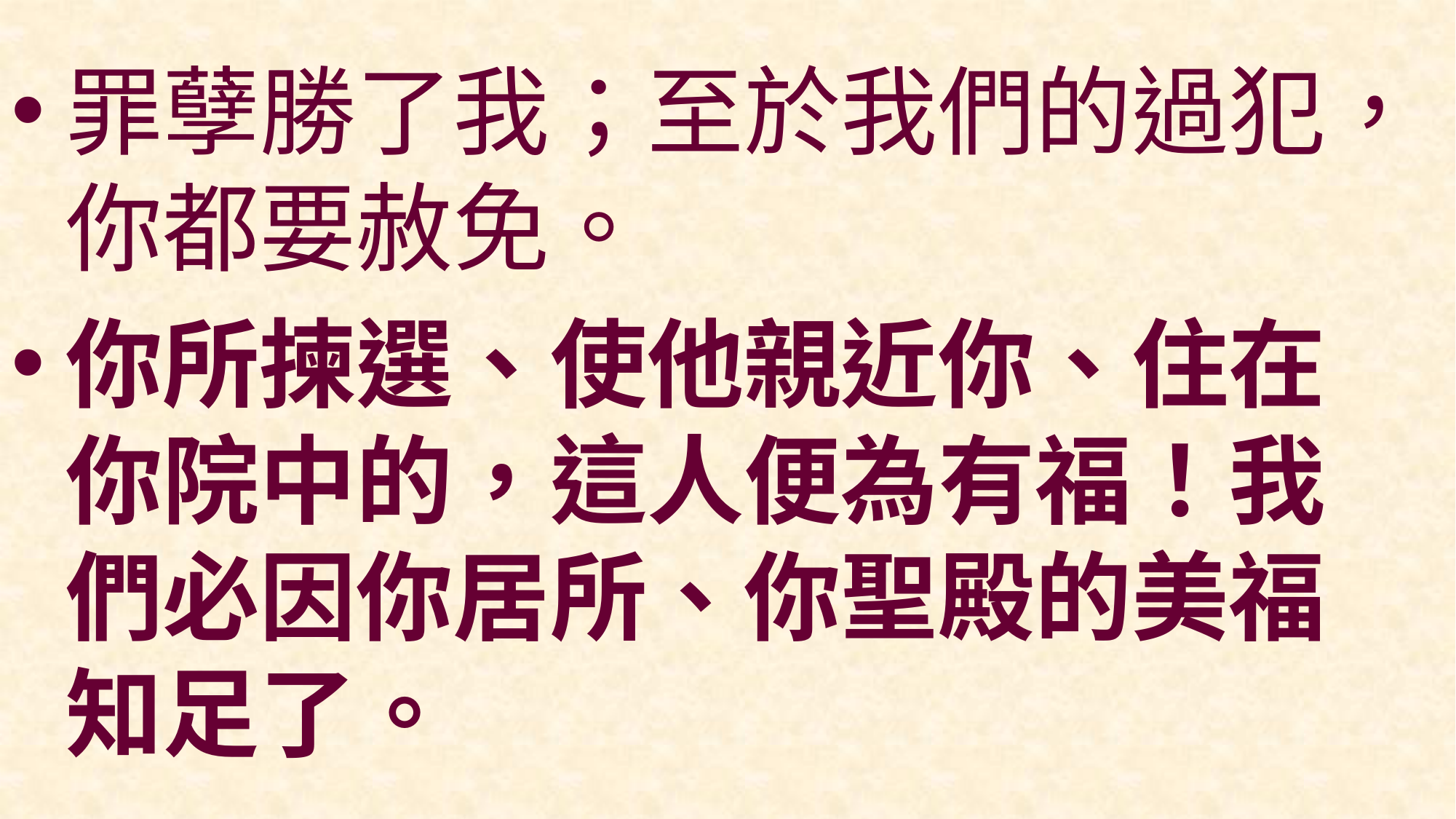

罪孽勝了我；至於我們的過犯，你都要赦免。
你所揀選、使他親近你、住在你院中的，這人便為有福！我們必因你居所、你聖殿的美福知足了。